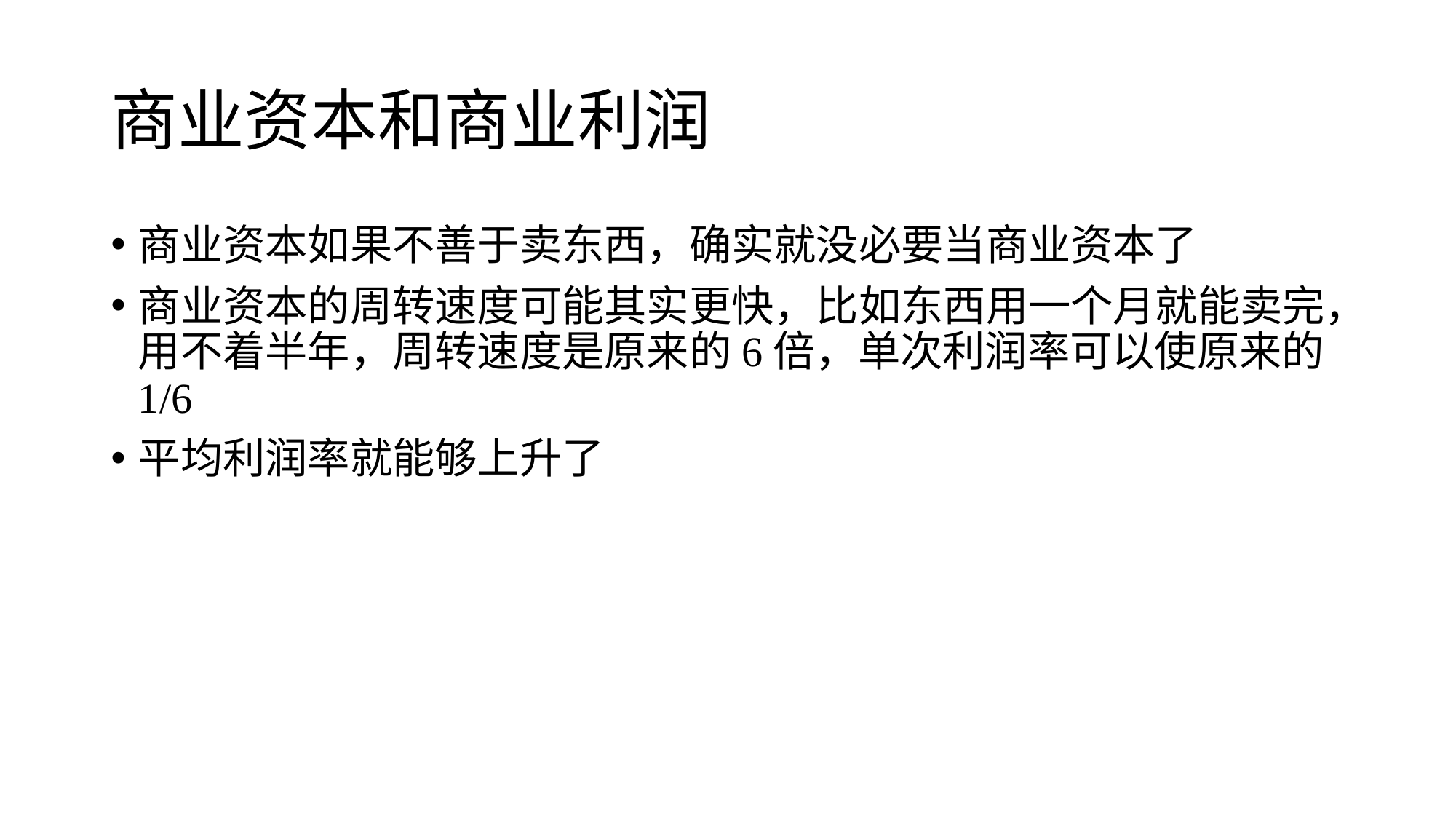

# 商业资本和商业利润
商业资本如果不善于卖东西，确实就没必要当商业资本了
商业资本的周转速度可能其实更快，比如东西用一个月就能卖完，用不着半年，周转速度是原来的6倍，单次利润率可以使原来的1/6
平均利润率就能够上升了